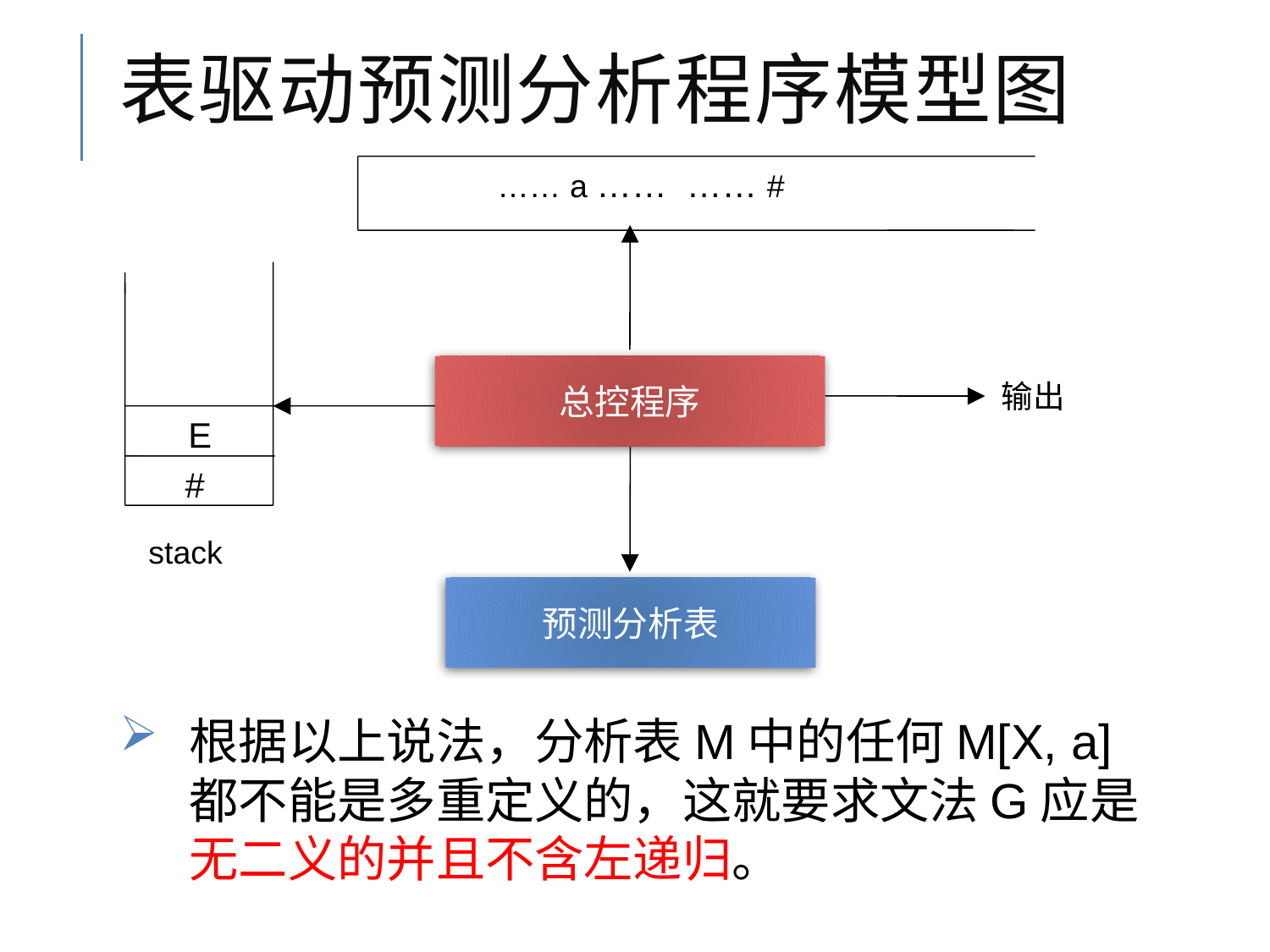

# 表驱动预测分析程序模型图

…… a ……  …… #

总控程序
输出

E

#

stack
预测分析表
根据以上说法，分析表M中的任何M[X, a]都不能是多重定义的，这就要求文法G应是无二义的并且不含左递归。
42